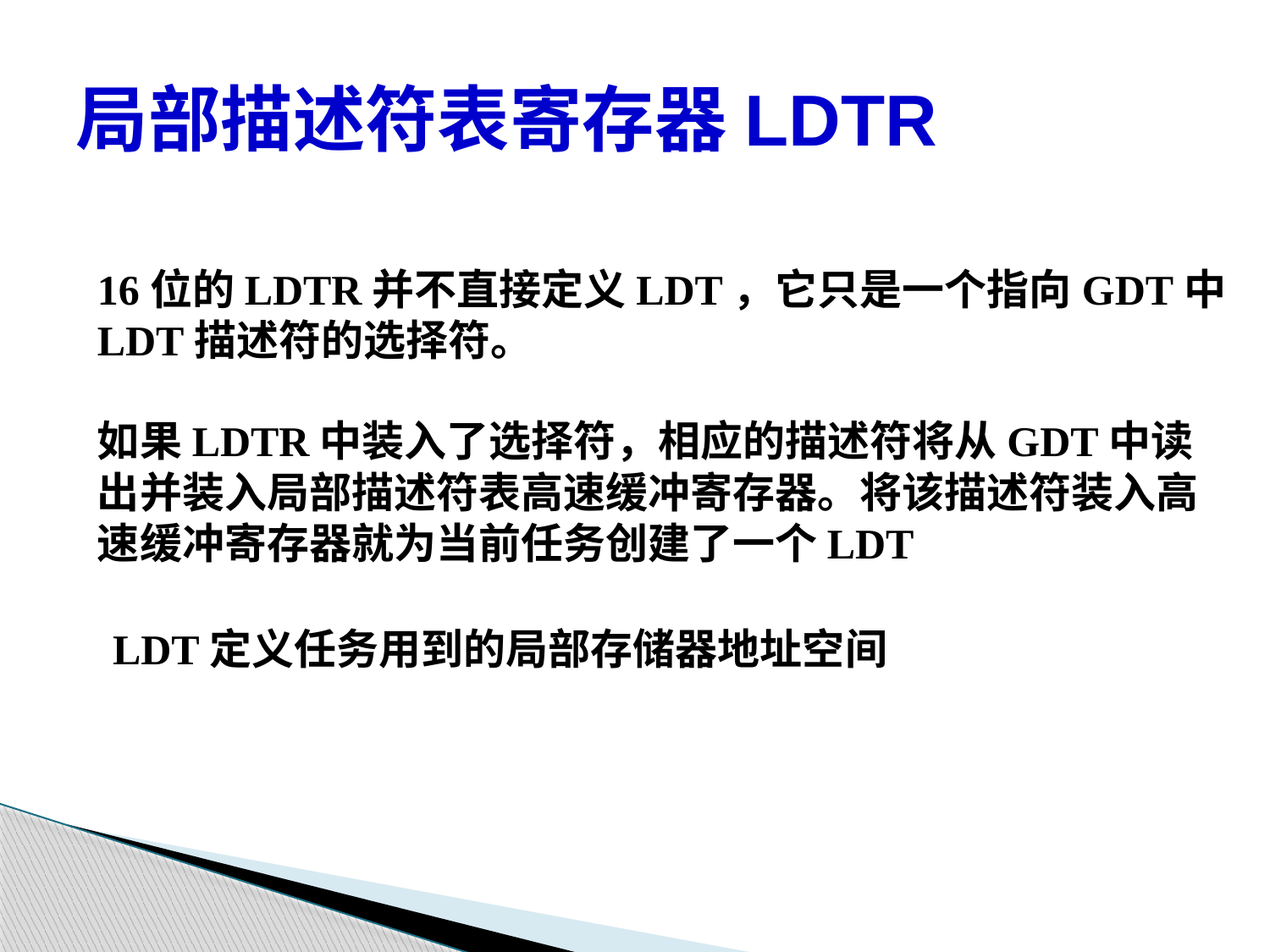

# 局部描述符表寄存器LDTR
16位的LDTR并不直接定义LDT，它只是一个指向GDT中LDT描述符的选择符。

如果LDTR中装入了选择符，相应的描述符将从GDT中读出并装入局部描述符表高速缓冲寄存器。将该描述符装入高速缓冲寄存器就为当前任务创建了一个LDT
LDT定义任务用到的局部存储器地址空间